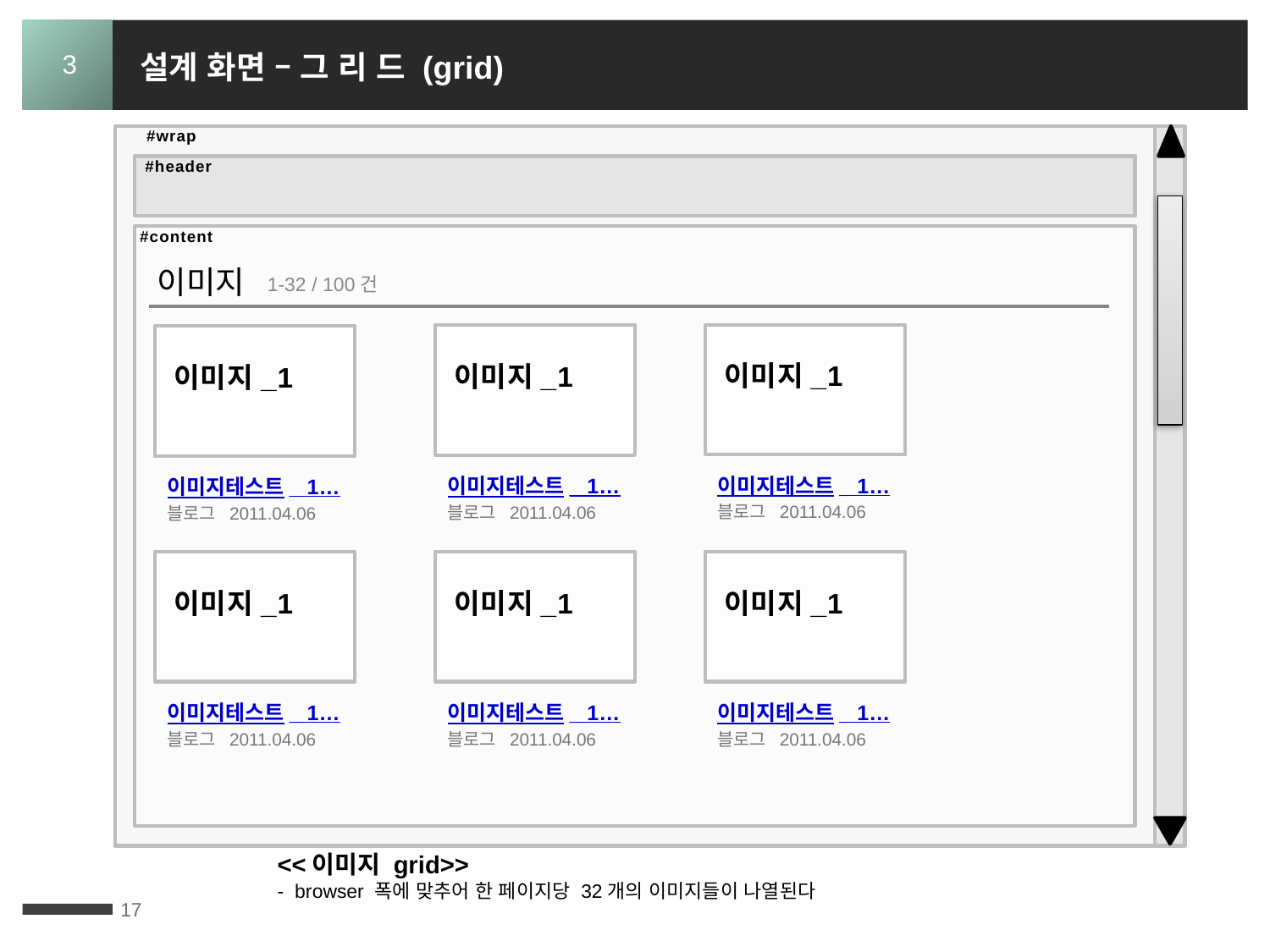

설계 화면 – 그 리 드 (grid)
3
     #wrap

 #header

#content
이미지
1-32 / 100건

 이미지_1

 이미지_1

 이미지_1
이미지테스트_ 1…
이미지테스트_ 1…
이미지테스트_ 1…
블로그  2011.04.06
블로그  2011.04.06
블로그  2011.04.06

 이미지_1

 이미지_1

 이미지_1
이미지테스트_ 1…
이미지테스트_ 1…
이미지테스트_ 1…
블로그  2011.04.06
블로그  2011.04.06
블로그  2011.04.06

<<이미지 grid>>
-  browser 폭에 맞추어 한 페이지당 32개의 이미지들이 나열된다
17